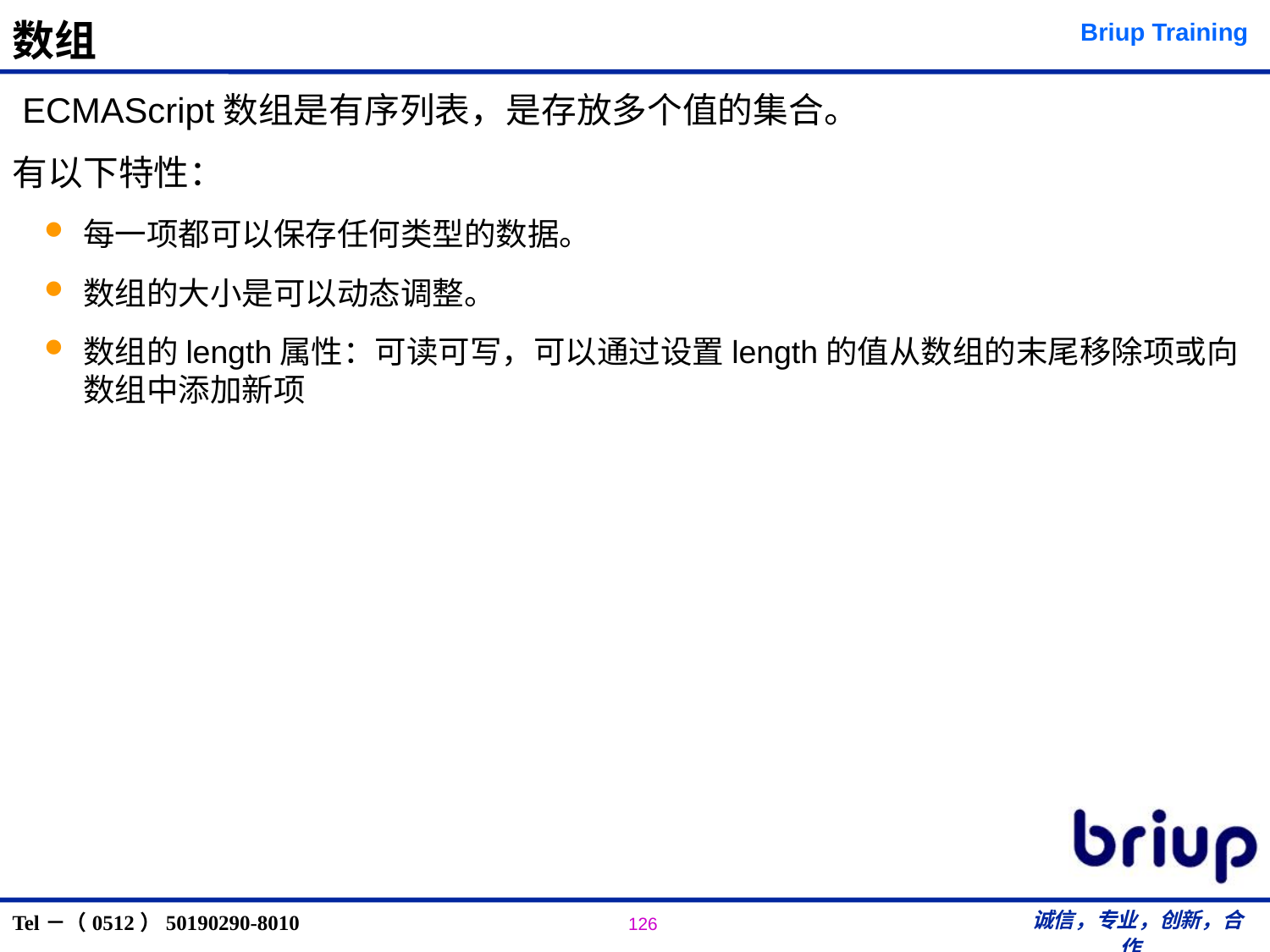

# 数组
 ECMAScript数组是有序列表，是存放多个值的集合。
有以下特性：
每一项都可以保存任何类型的数据。
数组的大小是可以动态调整。
数组的length属性：可读可写，可以通过设置length的值从数组的末尾移除项或向数组中添加新项